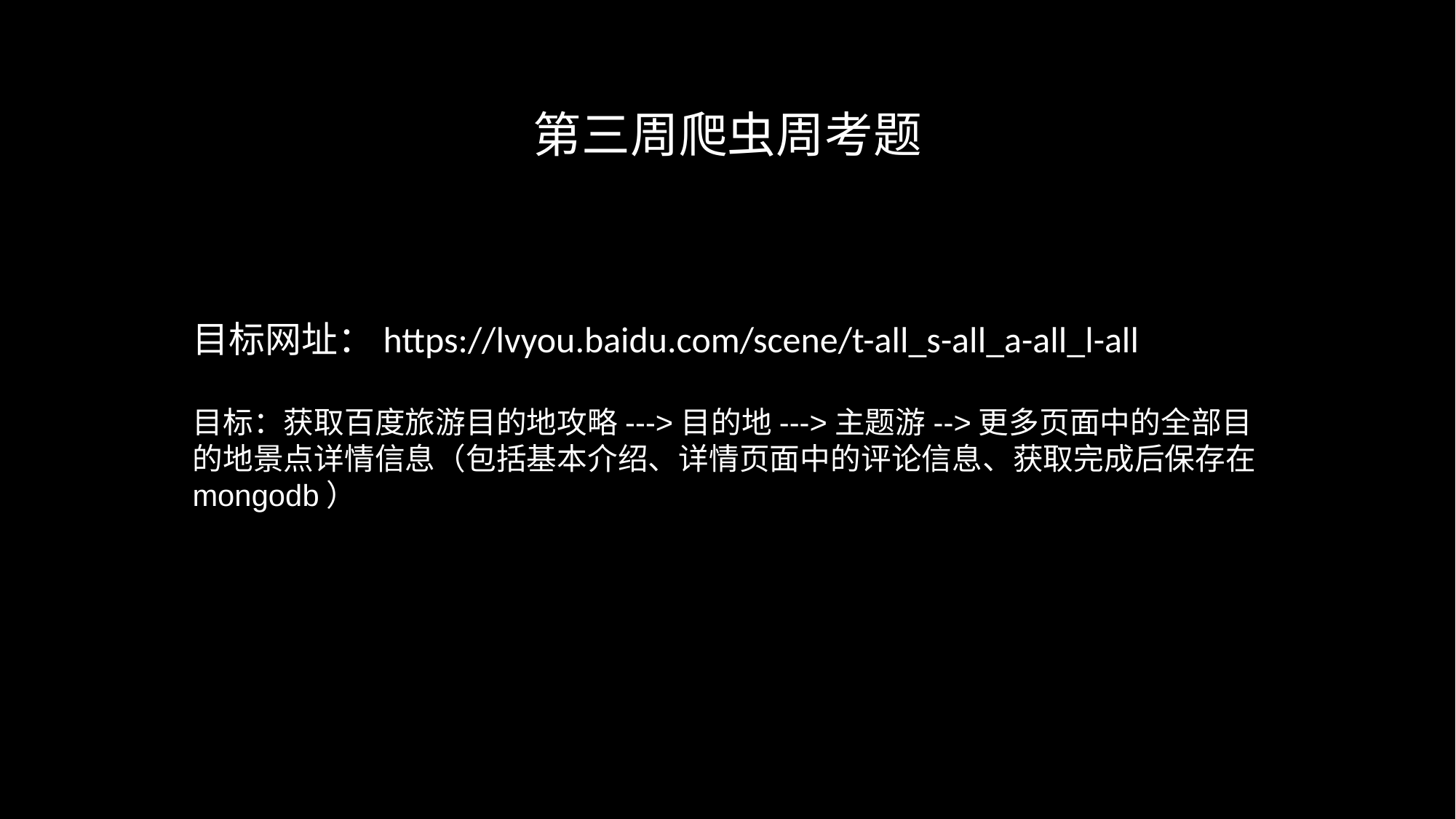

第三周爬虫周考题
目标网址：https://lvyou.baidu.com/scene/t-all_s-all_a-all_l-all

目标：获取百度旅游目的地攻略--->目的地--->主题游-->更多页面中的全部目的地景点详情信息（包括基本介绍、详情页面中的评论信息、获取完成后保存在mongodb）